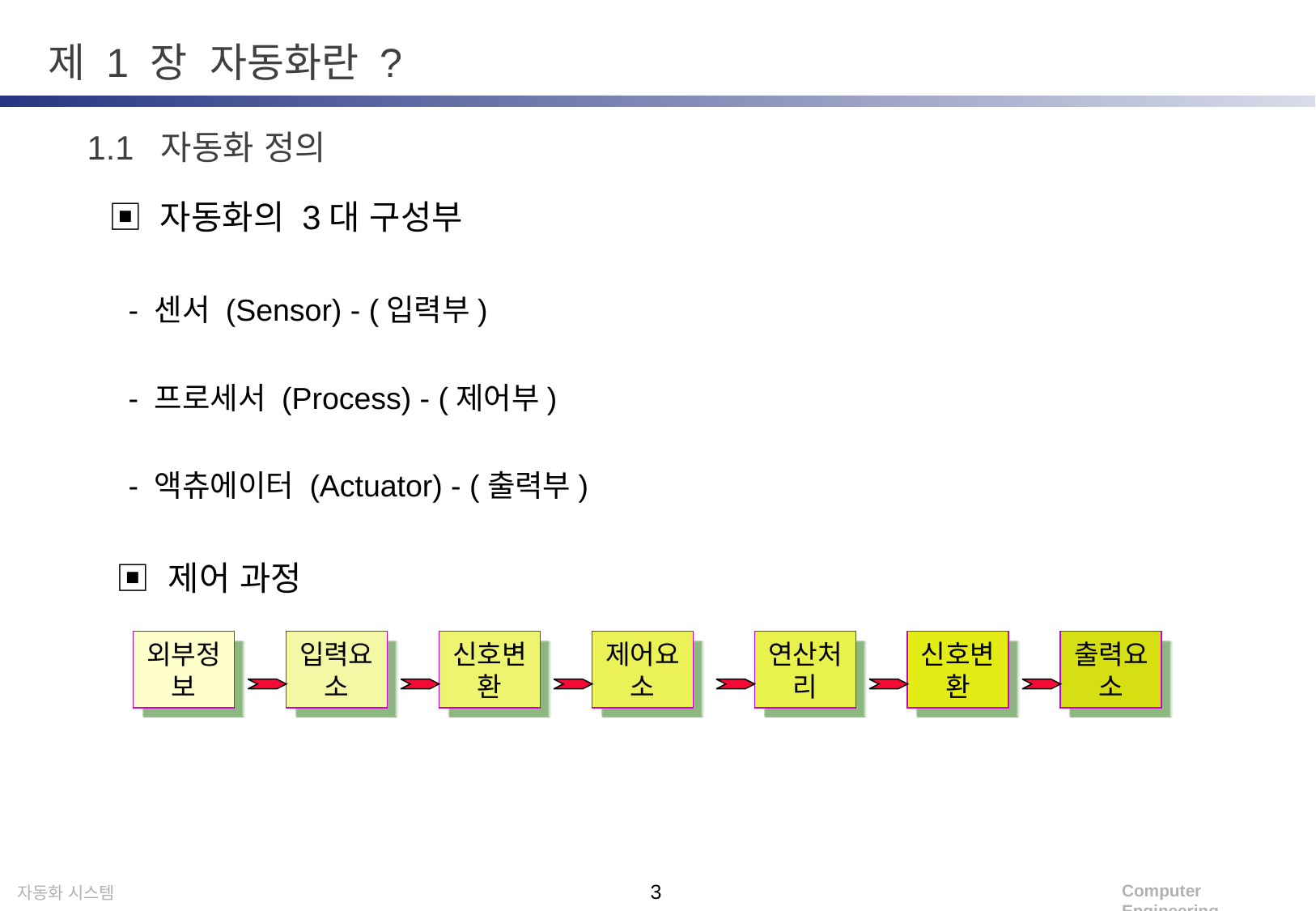

제 1 장  자동화란 ?
1.1  자동화 정의
   ▣ 자동화의 3대 구성부
 - 센서 (Sensor) - (입력부)
 - 프로세서 (Process) - (제어부)
 - 액츄에이터 (Actuator) - (출력부)
▣ 제어 과정
외부정보
입력요소
신호변환
제어요소
연산처리
신호변환
출력요소